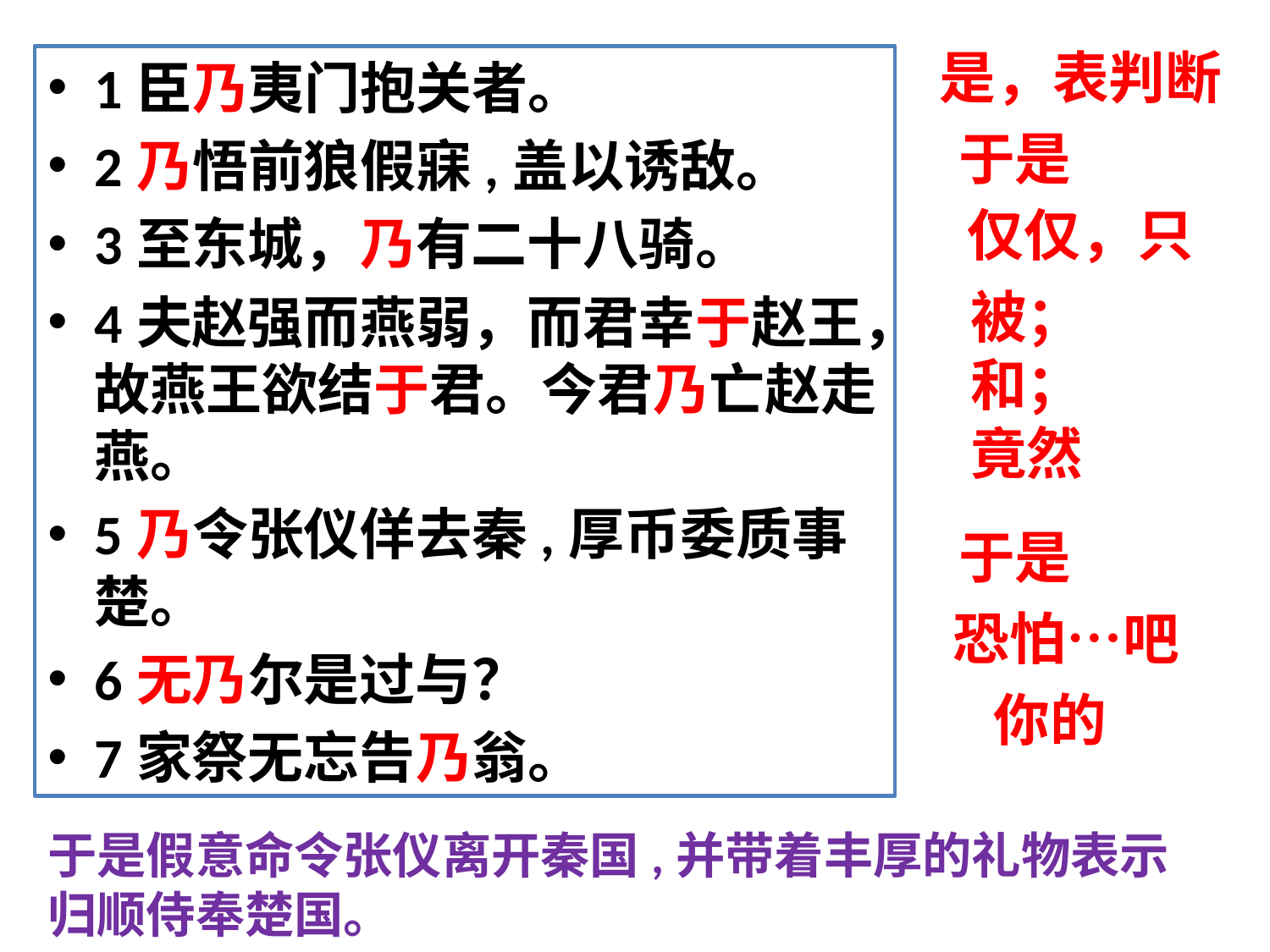

是，表判断
1臣乃夷门抱关者。
2乃悟前狼假寐,盖以诱敌。
3至东城，乃有二十八骑。
4夫赵强而燕弱，而君幸于赵王，故燕王欲结于君。今君乃亡赵走燕。
5乃令张仪佯去秦,厚币委质事楚。
6无乃尔是过与？
7家祭无忘告乃翁。
于是
仅仅，只
被；
和；
竟然
于是
恐怕…吧
你的
于是假意命令张仪离开秦国,并带着丰厚的礼物表示归顺侍奉楚国。